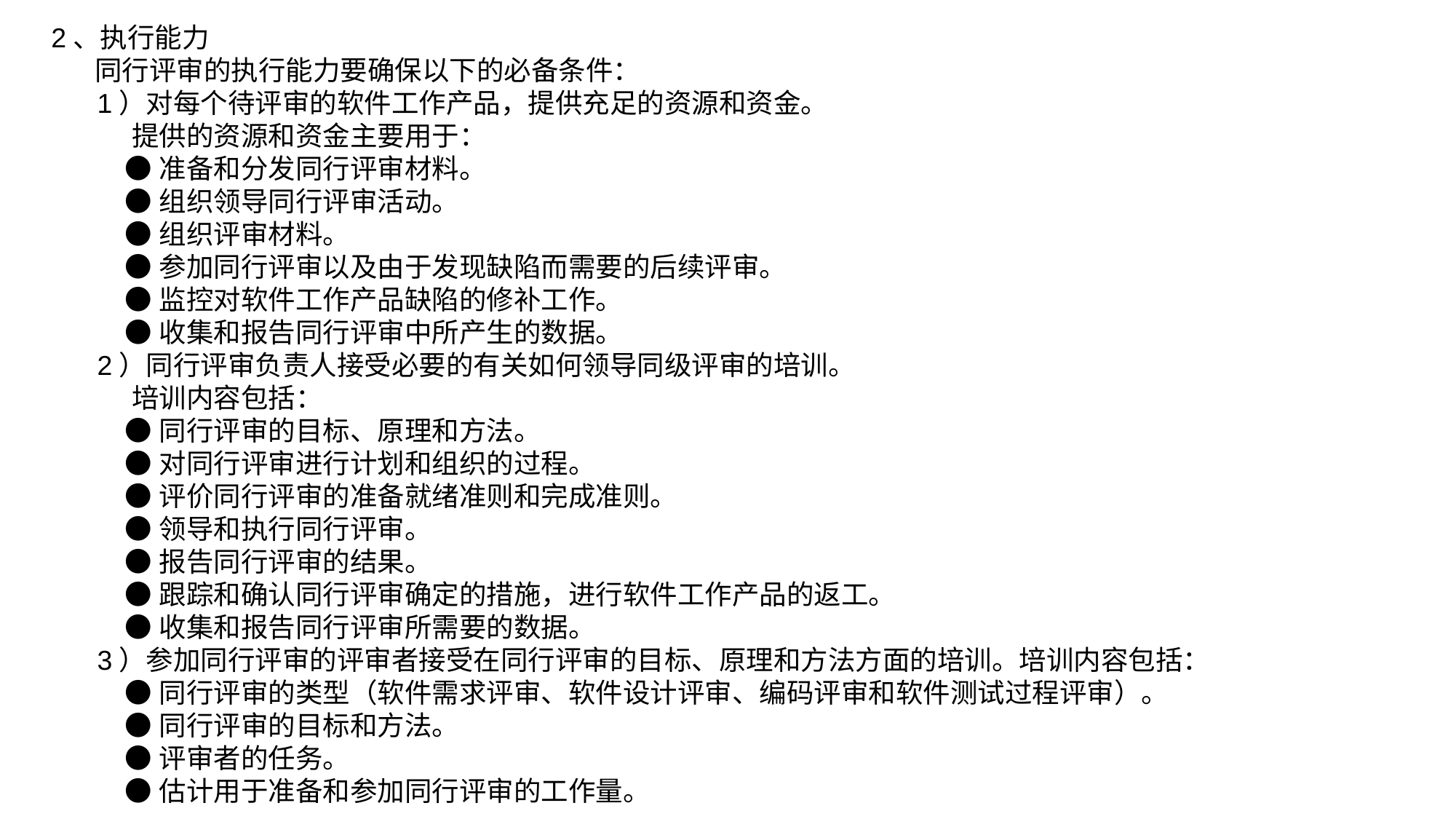

2、执行能力
      同行评审的执行能力要确保以下的必备条件：
      1）对每个待评审的软件工作产品，提供充足的资源和资金。
            提供的资源和资金主要用于：
            ●准备和分发同行评审材料。
            ●组织领导同行评审活动。
            ●组织评审材料。
            ●参加同行评审以及由于发现缺陷而需要的后续评审。
            ●监控对软件工作产品缺陷的修补工作。
            ●收集和报告同行评审中所产生的数据。
      2）同行评审负责人接受必要的有关如何领导同级评审的培训。
            培训内容包括：
            ●同行评审的目标、原理和方法。
            ●对同行评审进行计划和组织的过程。
            ●评价同行评审的准备就绪准则和完成准则。
            ●领导和执行同行评审。
            ●报告同行评审的结果。
            ●跟踪和确认同行评审确定的措施，进行软件工作产品的返工。
            ●收集和报告同行评审所需要的数据。
      3）参加同行评审的评审者接受在同行评审的目标、原理和方法方面的培训。培训内容包括：
            ●同行评审的类型（软件需求评审、软件设计评审、编码评审和软件测试过程评审）。
            ●同行评审的目标和方法。
            ●评审者的任务。
            ●估计用于准备和参加同行评审的工作量。